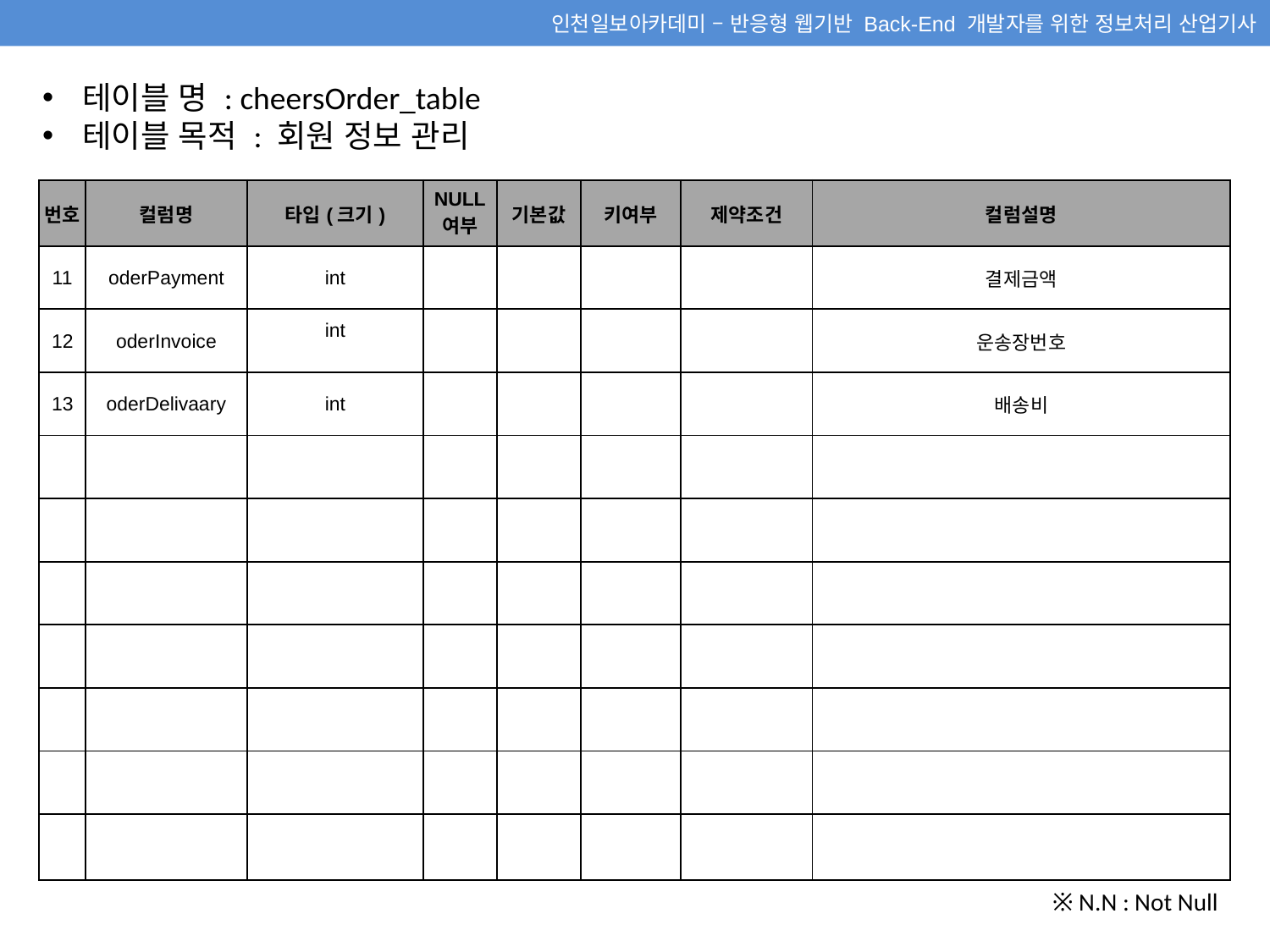

테이블 명 : cheersOrder_table
테이블 목적 : 회원 정보 관리
| 번호 | 컬럼명 | 타입(크기) | NULL 여부 | 기본값 | 키여부 | 제약조건 | 컬럼설명 |
| --- | --- | --- | --- | --- | --- | --- | --- |
| 11 | oderPayment | int |  |  |  |  | 결제금액 |
| 12 | oderInvoice | int |  |  |  |  | 운송장번호 |
| 13 | oderDelivaary | int |  |  |  |  | 배송비 |
|  |  |  |  |  |  |  |  |
|  |  |  |  |  |  |  |  |
|  |  |  |  |  |  |  |  |
|  |  |  |  |  |  |  |  |
|  |  |  |  |  |  |  |  |
|  |  |  |  |  |  |  |  |
|  |  |  |  |  |  |  |  |
※ N.N : Not Null